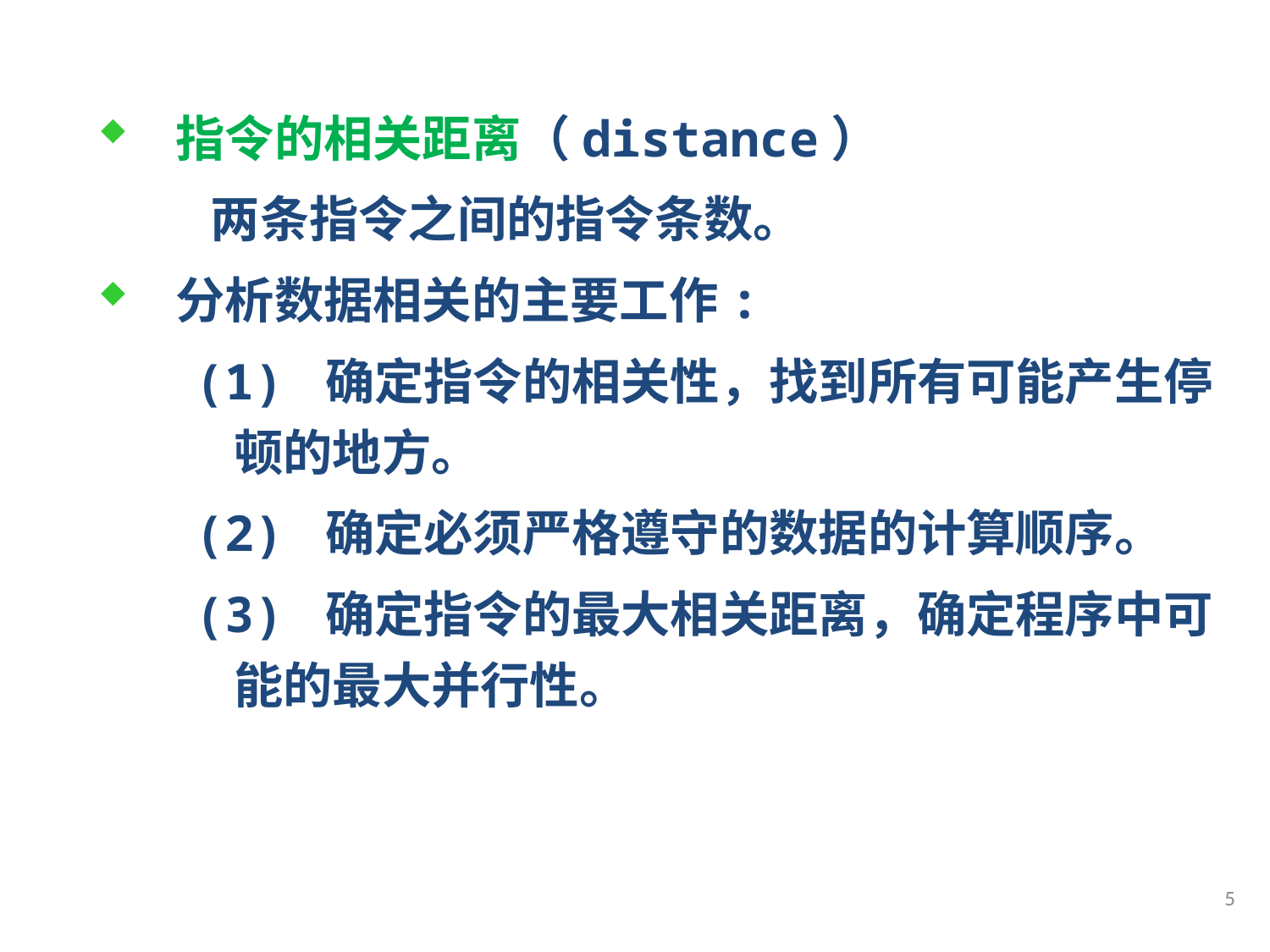

指令的相关距离（distance）
   两条指令之间的指令条数。
分析数据相关的主要工作:
 (1) 确定指令的相关性，找到所有可能产生停顿的地方。
 (2) 确定必须严格遵守的数据的计算顺序。
 (3) 确定指令的最大相关距离，确定程序中可能的最大并行性。
5